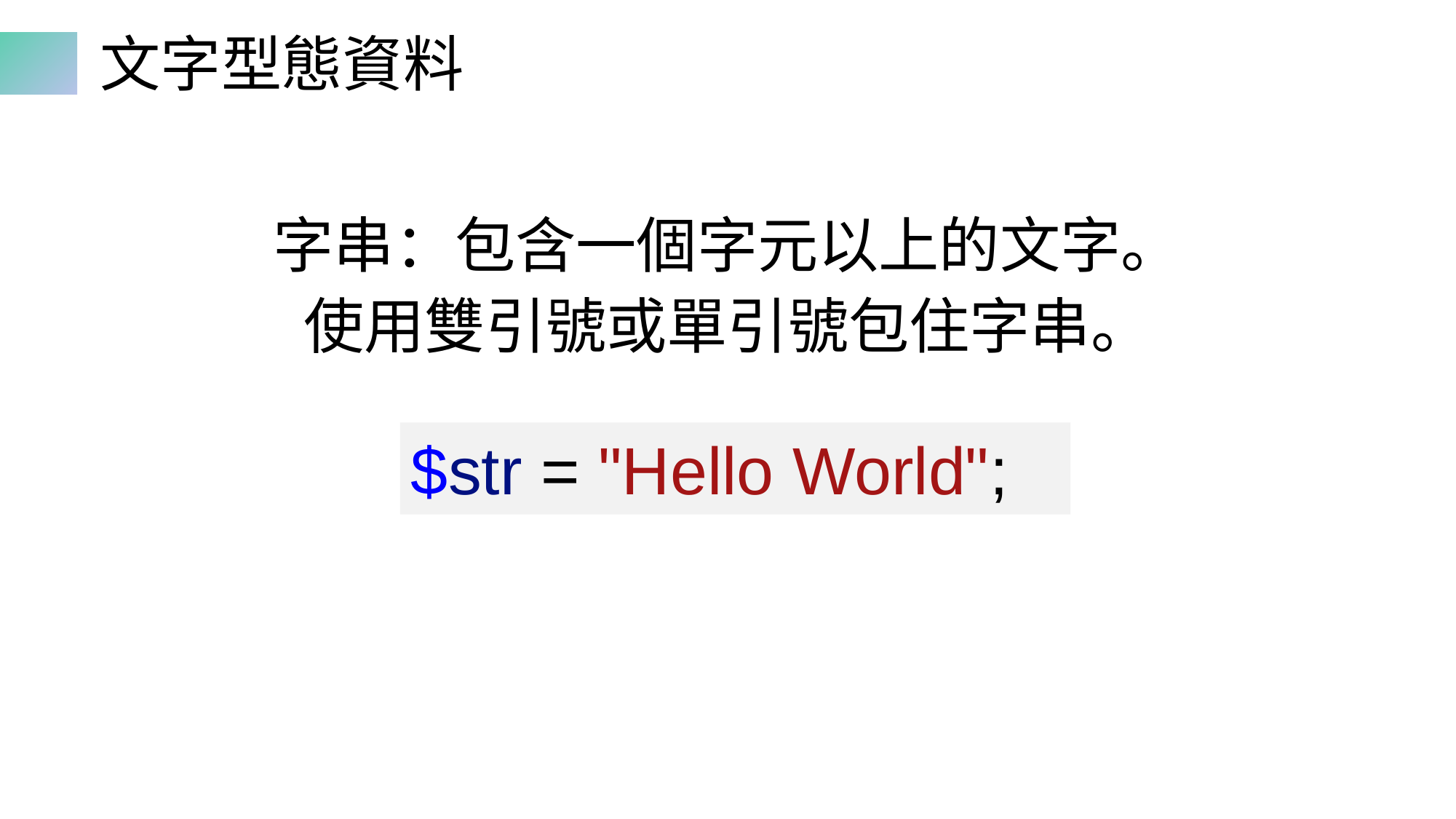

# 文字型態資料
字串：包含一個字元以上的文字。
使用雙引號或單引號包住字串。
$str = "Hello World";